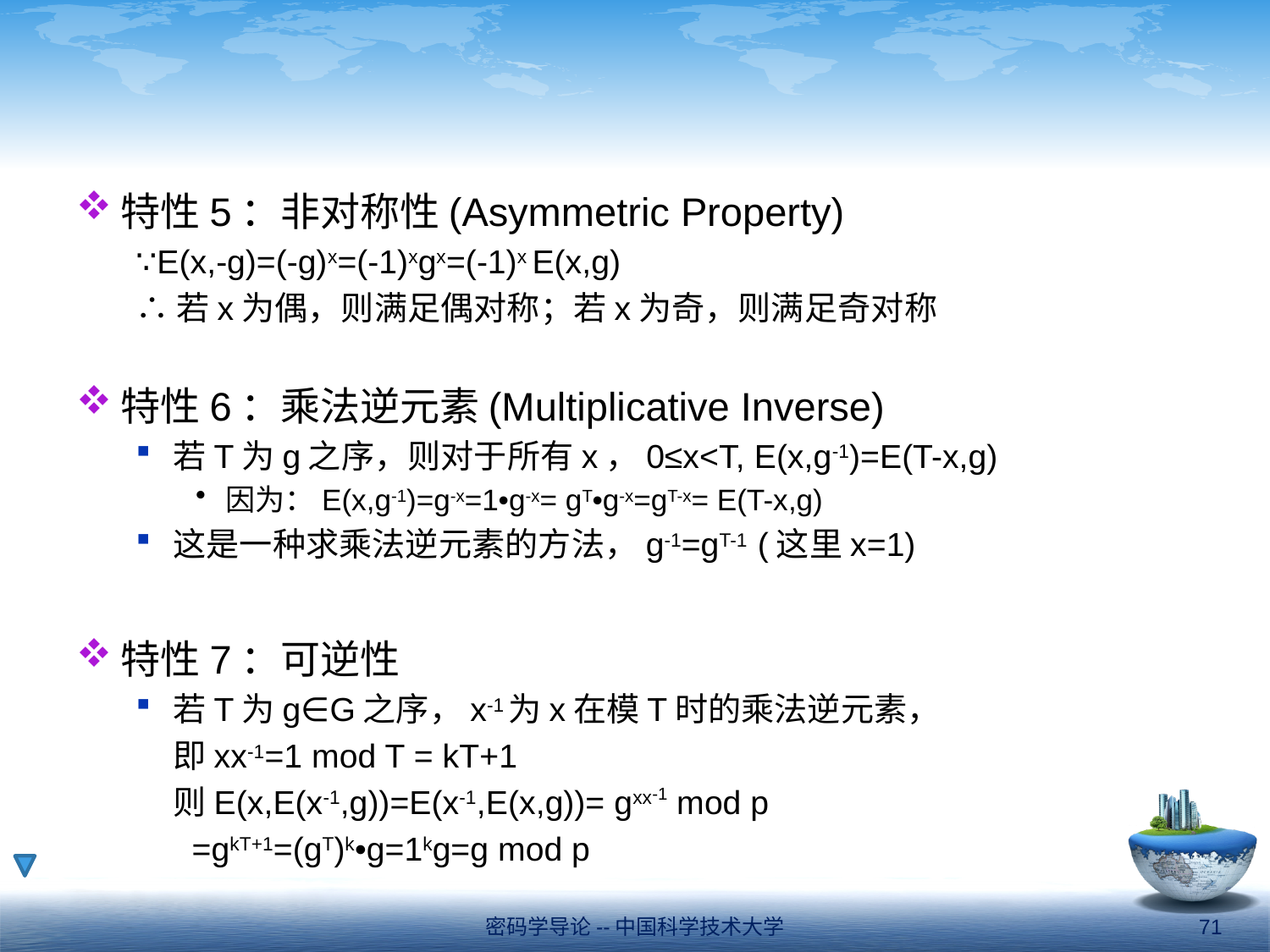

#
特性5：非对称性(Asymmetric Property)
∵E(x,-g)=(-g)x=(-1)xgx=(-1)x E(x,g)
∴若x为偶，则满足偶对称；若x为奇，则满足奇对称

特性6：乘法逆元素(Multiplicative Inverse)
若T为g之序，则对于所有x，0≤x<T, E(x,g-1)=E(T-x,g)
因为：E(x,g-1)=g-x=1•g-x= gT•g-x=gT-x= E(T-x,g)
这是一种求乘法逆元素的方法，g-1=gT-1  (这里x=1)

特性7：可逆性
若T为g∈G之序，x­-1为x在模T时的乘法逆元素，
	即xx-1=1 mod T = kT+1
	则E(x,E(x-1,g))=E(x-1,E(x,g))= gxx-1 mod p
		  =gkT+1=(gT)k•g=1kg=g mod p

密码学导论--中国科学技术大学
71